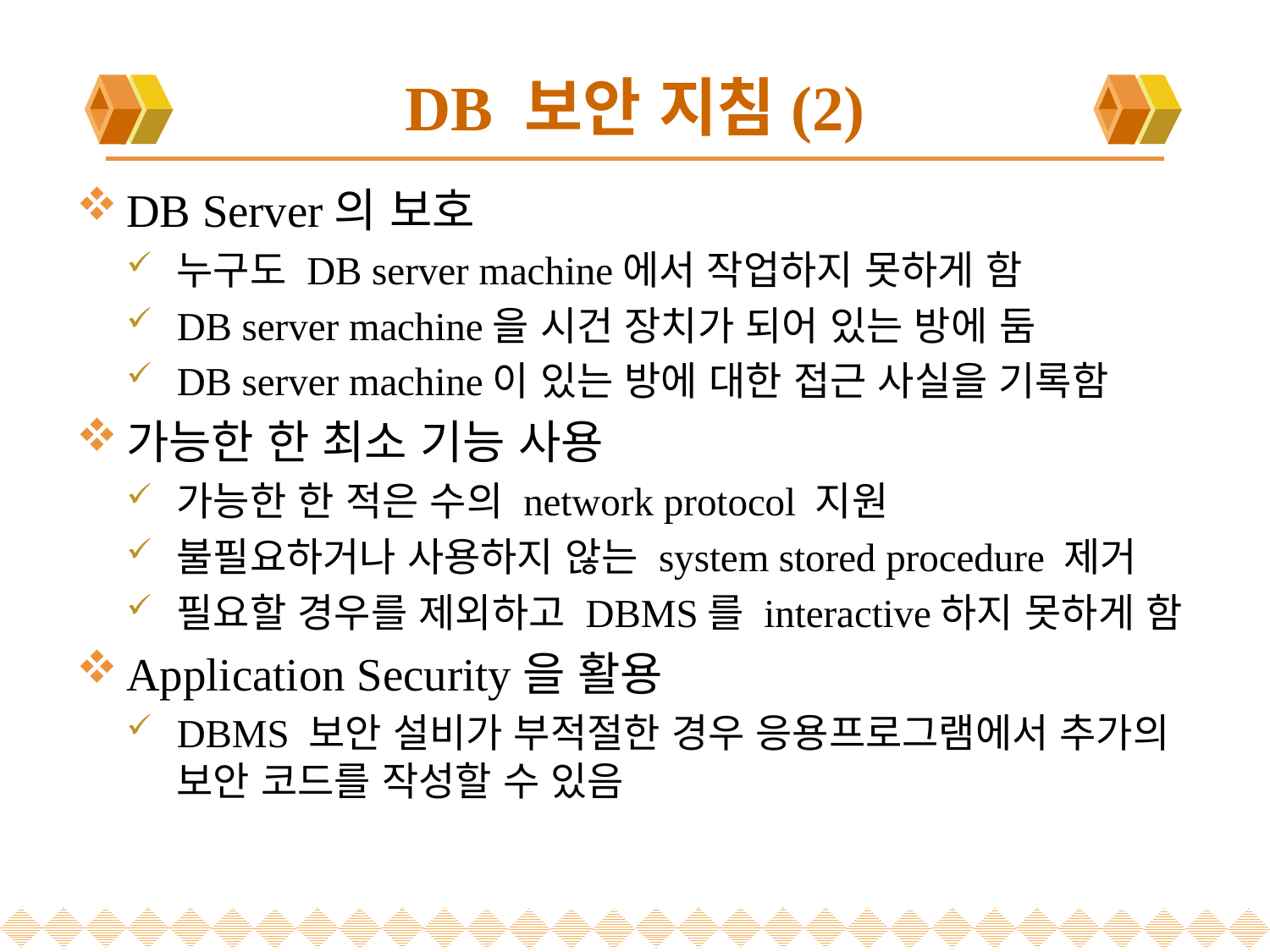

# DB 보안 지침(2)
DB Server의 보호
누구도 DB server machine에서 작업하지 못하게 함
DB server machine을 시건 장치가 되어 있는 방에 둠
DB server machine이 있는 방에 대한 접근 사실을 기록함
가능한 한 최소 기능 사용
가능한 한 적은 수의 network protocol 지원
불필요하거나 사용하지 않는 system stored procedure 제거
필요할 경우를 제외하고 DBMS를 interactive하지 못하게 함
Application Security을 활용
DBMS 보안 설비가 부적절한 경우 응용프로그램에서 추가의 보안 코드를 작성할 수 있음